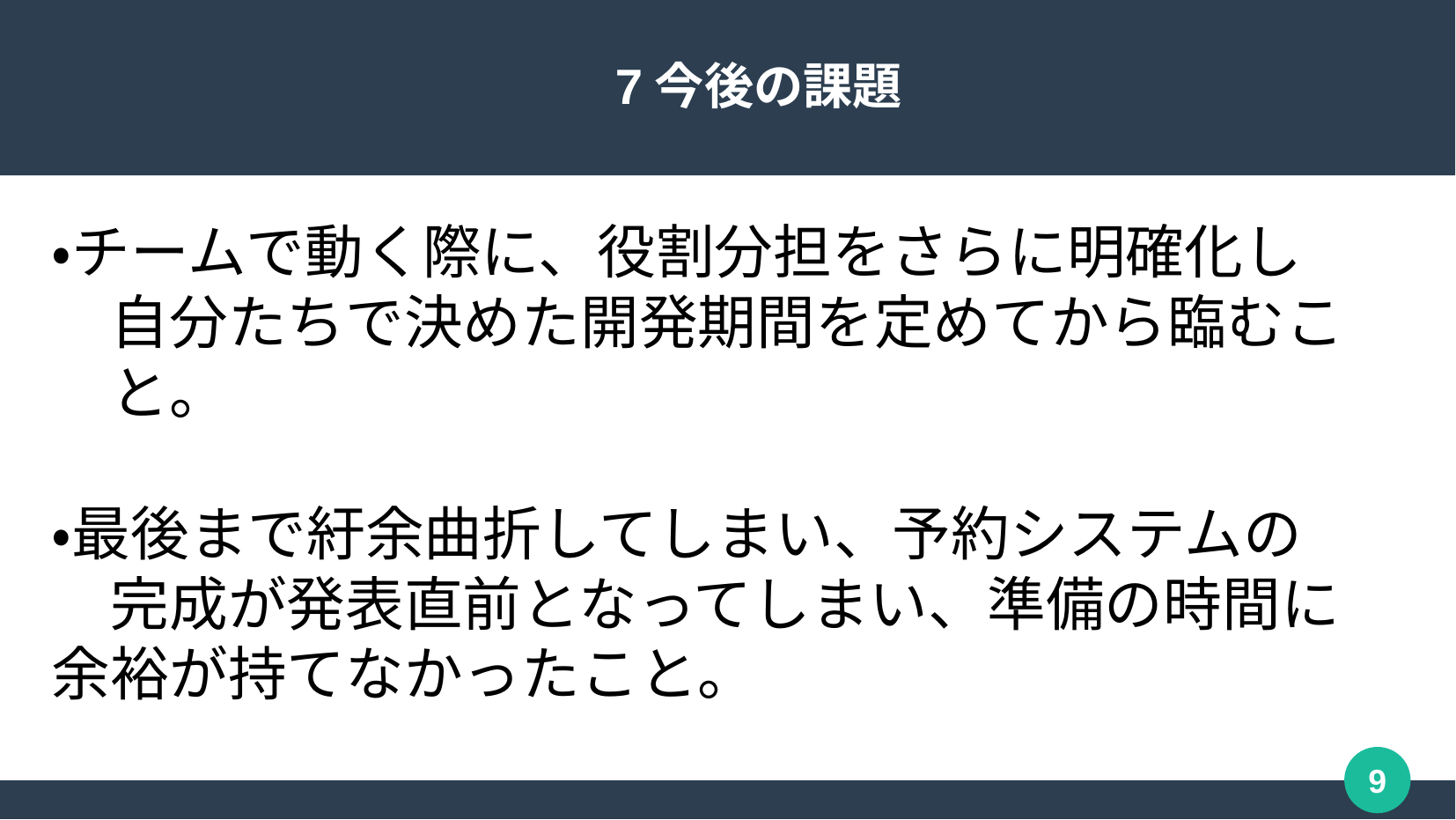

# 7今後の課題
・チームで動く際に、役割分担をさらに明確化し
　自分たちで決めた開発期間を定めてから臨むこ　と。

・最後まで紆余曲折してしまい、予約システムの
　完成が発表直前となってしまい、準備の時間に　余裕が持てなかったこと。